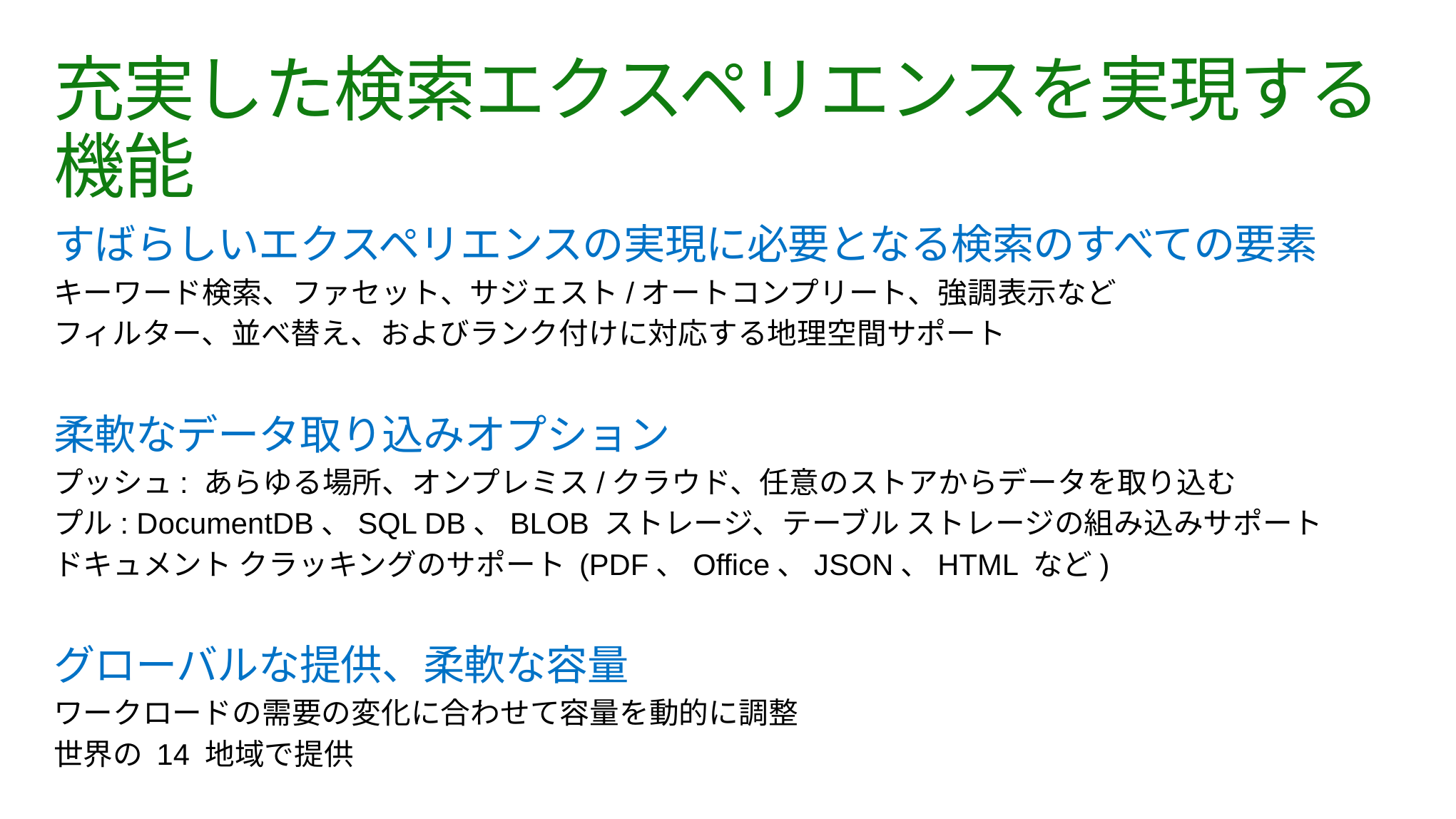

# 充実した検索エクスペリエンスを実現する機能
すばらしいエクスペリエンスの実現に必要となる検索のすべての要素
キーワード検索、ファセット、サジェスト/オートコンプリート、強調表示など
フィルター、並べ替え、およびランク付けに対応する地理空間サポート

柔軟なデータ取り込みオプション
プッシュ: あらゆる場所、オンプレミス/クラウド、任意のストアからデータを取り込む
プル: DocumentDB、SQL DB、BLOB ストレージ、テーブル ストレージの組み込みサポート
ドキュメント クラッキングのサポート (PDF、Office、JSON、HTML など)

グローバルな提供、柔軟な容量
ワークロードの需要の変化に合わせて容量を動的に調整
世界の 14 地域で提供